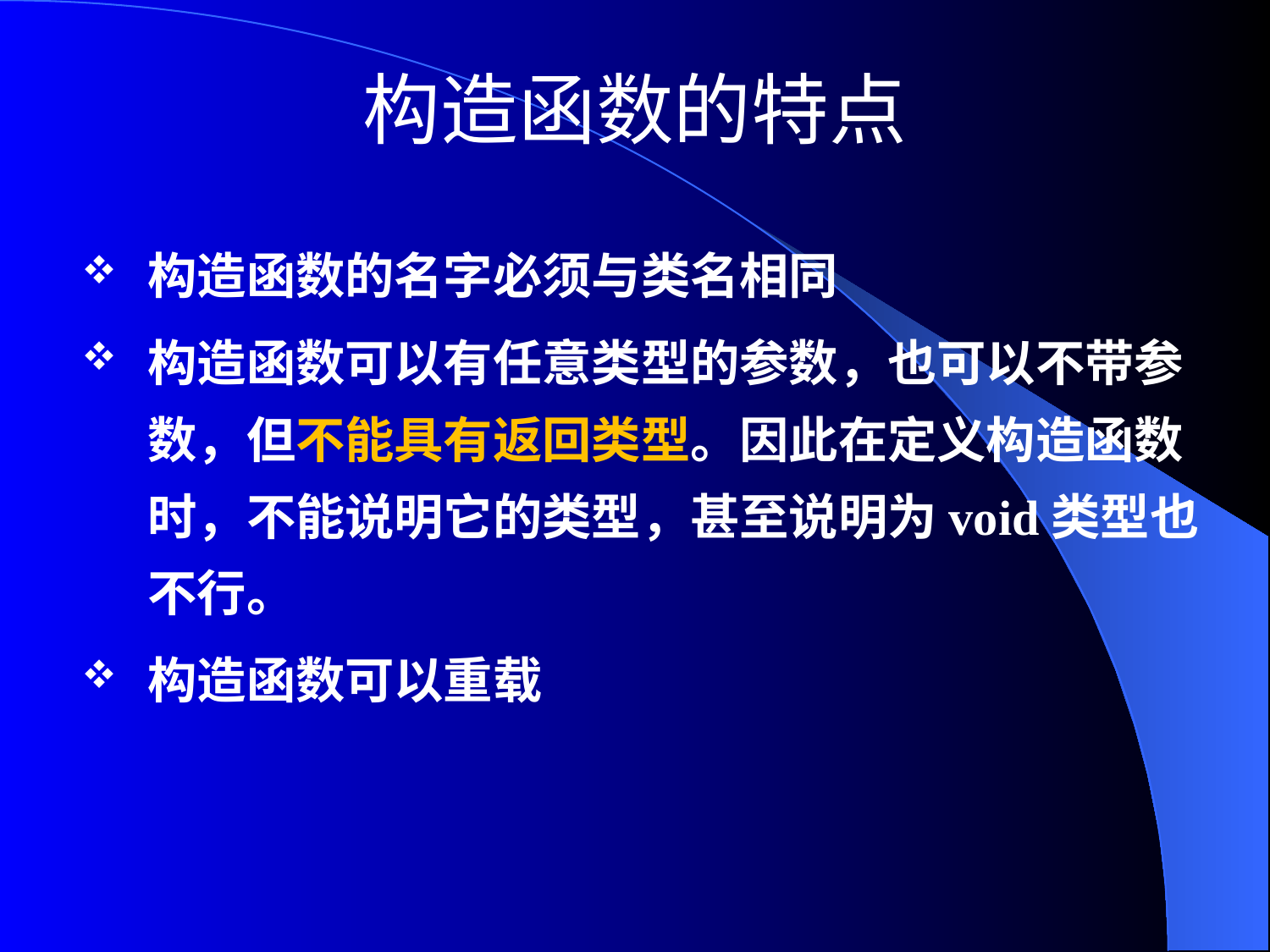

# 构造函数的特点
构造函数的名字必须与类名相同
构造函数可以有任意类型的参数，也可以不带参数，但不能具有返回类型。因此在定义构造函数时，不能说明它的类型，甚至说明为void类型也不行。
构造函数可以重载